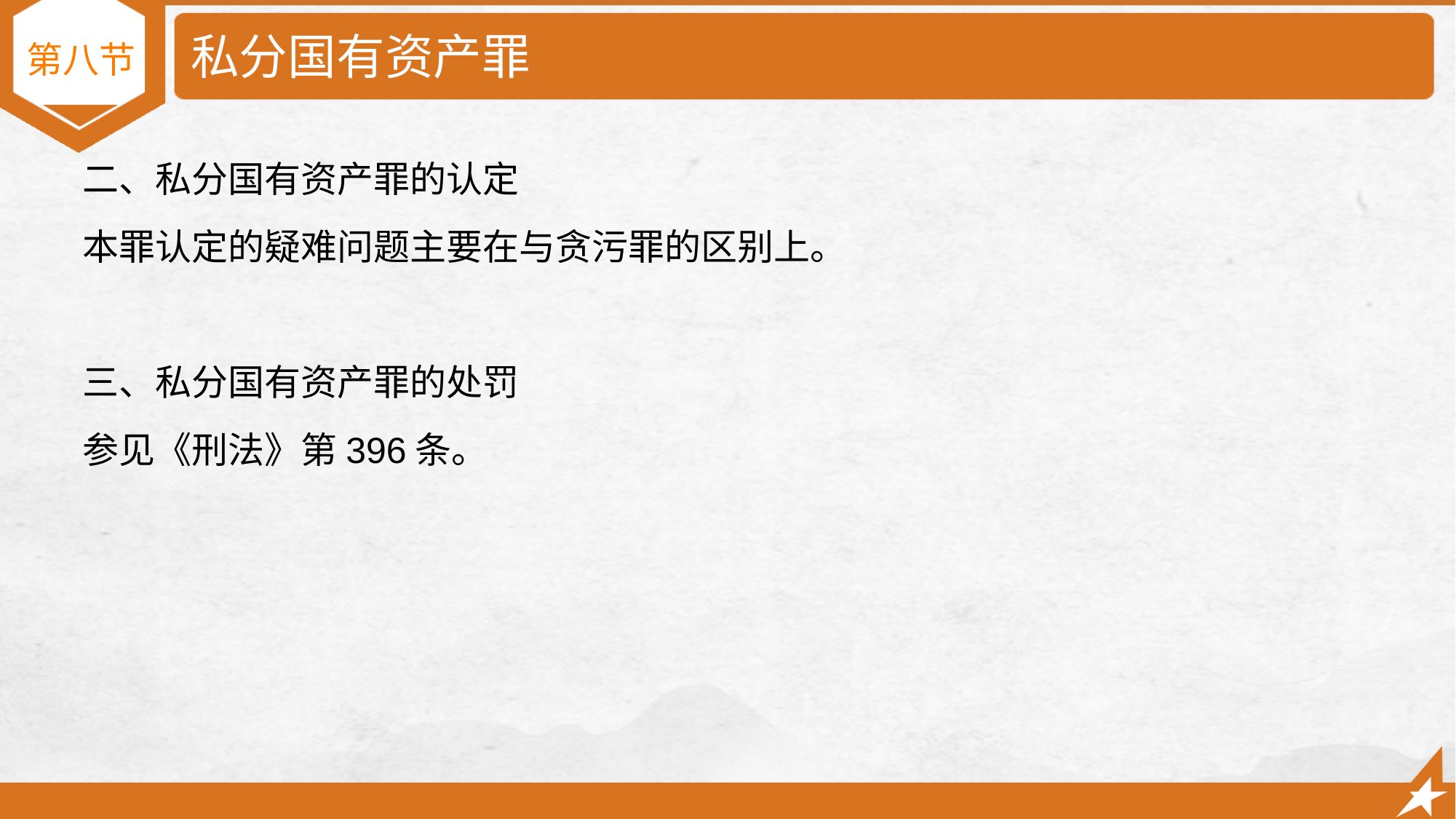

# 私分国有资产罪
第八节
二、私分国有资产罪的认定
本罪认定的疑难问题主要在与贪污罪的区别上。

三、私分国有资产罪的处罚
参见《刑法》第396条。